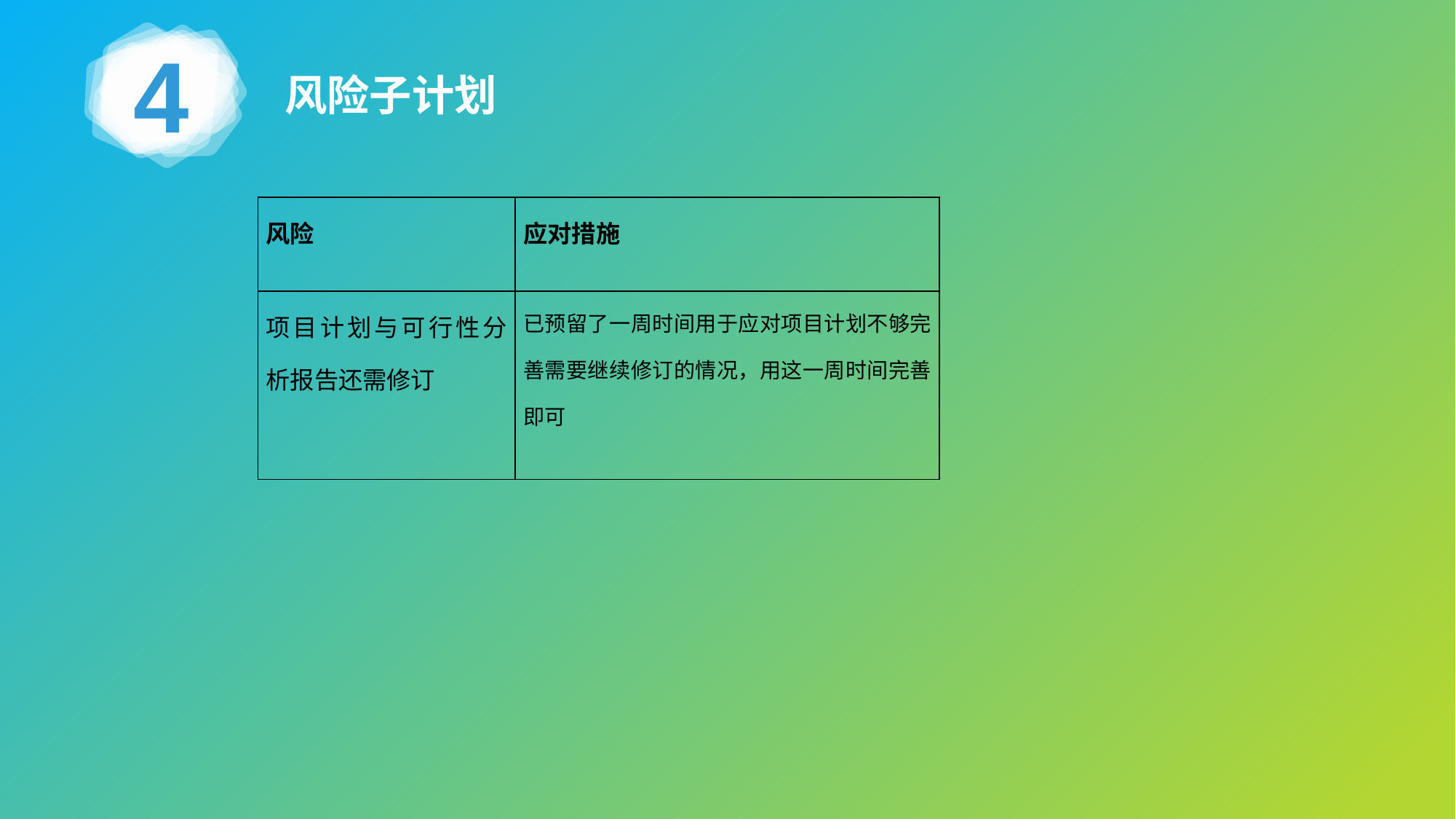

4

风险子计划
| 风险 | 应对措施 |
| --- | --- |
| 项目计划与可行性分析报告还需修订 | 已预留了一周时间用于应对项目计划不够完善需要继续修订的情况，用这一周时间完善即可 |